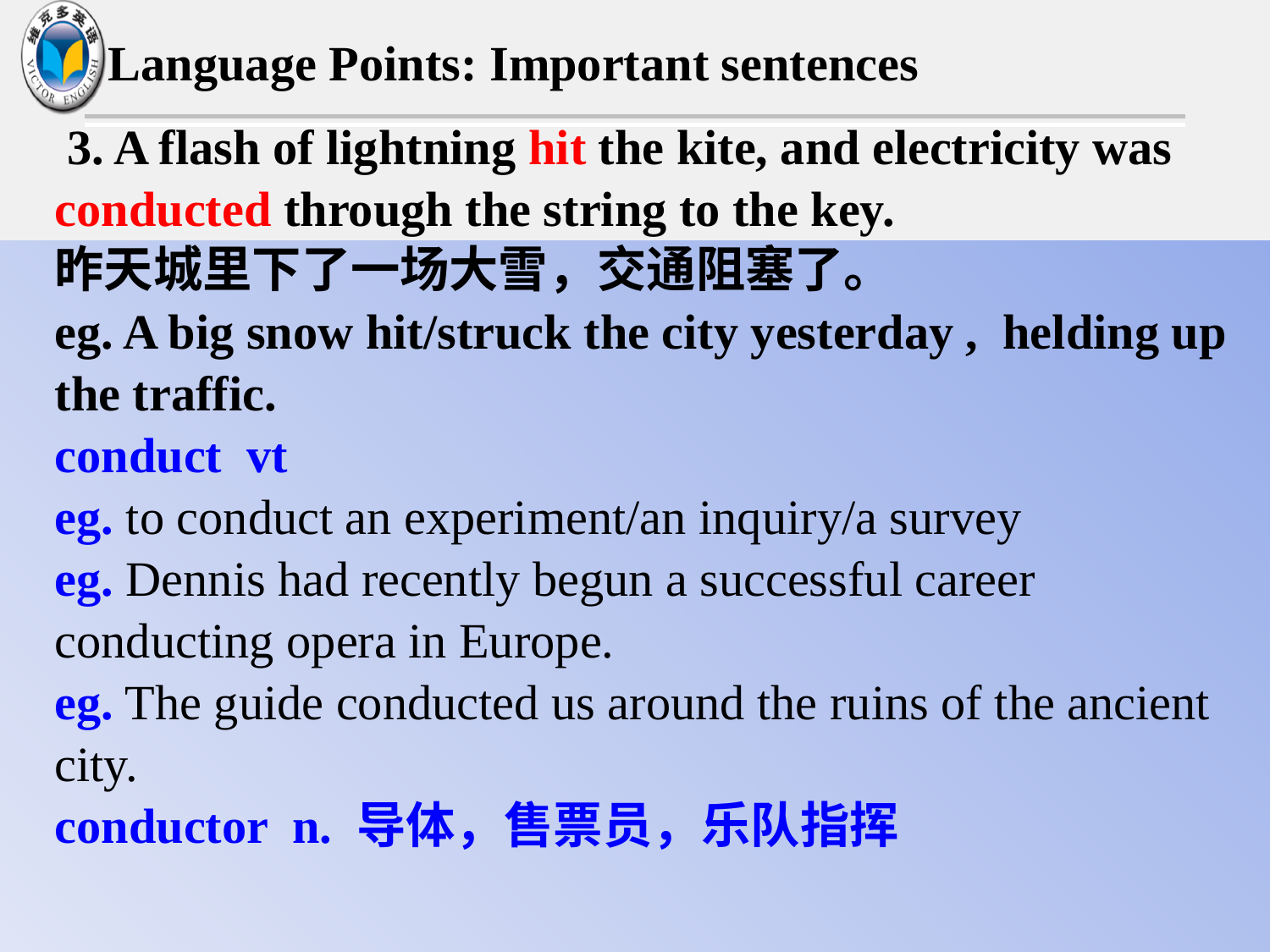

Language Points: Important sentences
 3. A flash of lightning hit the kite, and electricity was conducted through the string to the key.
昨天城里下了一场大雪，交通阻塞了。
eg. A big snow hit/struck the city yesterday ,  helding up the traffic.
conduct  vt
eg. to conduct an experiment/an inquiry/a survey
eg. Dennis had recently begun a successful career conducting opera in Europe.
eg. The guide conducted us around the ruins of the ancient city.
conductor  n. 导体，售票员，乐队指挥